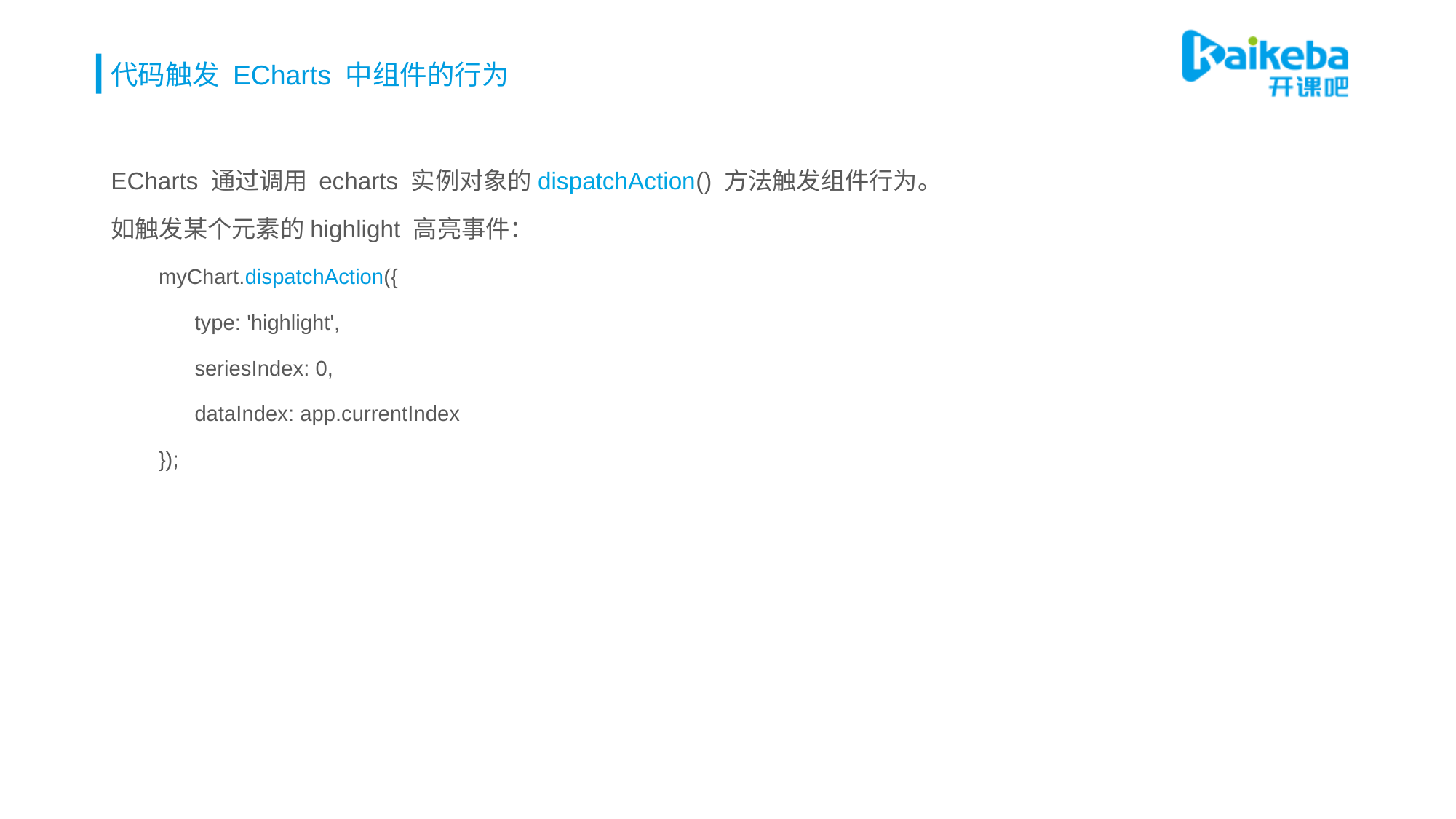

# 代码触发 ECharts 中组件的行为
ECharts 通过调用 echarts 实例对象的dispatchAction() 方法触发组件行为。
如触发某个元素的highlight 高亮事件：
myChart.dispatchAction({
      type: 'highlight',
      seriesIndex: 0,
      dataIndex: app.currentIndex
});